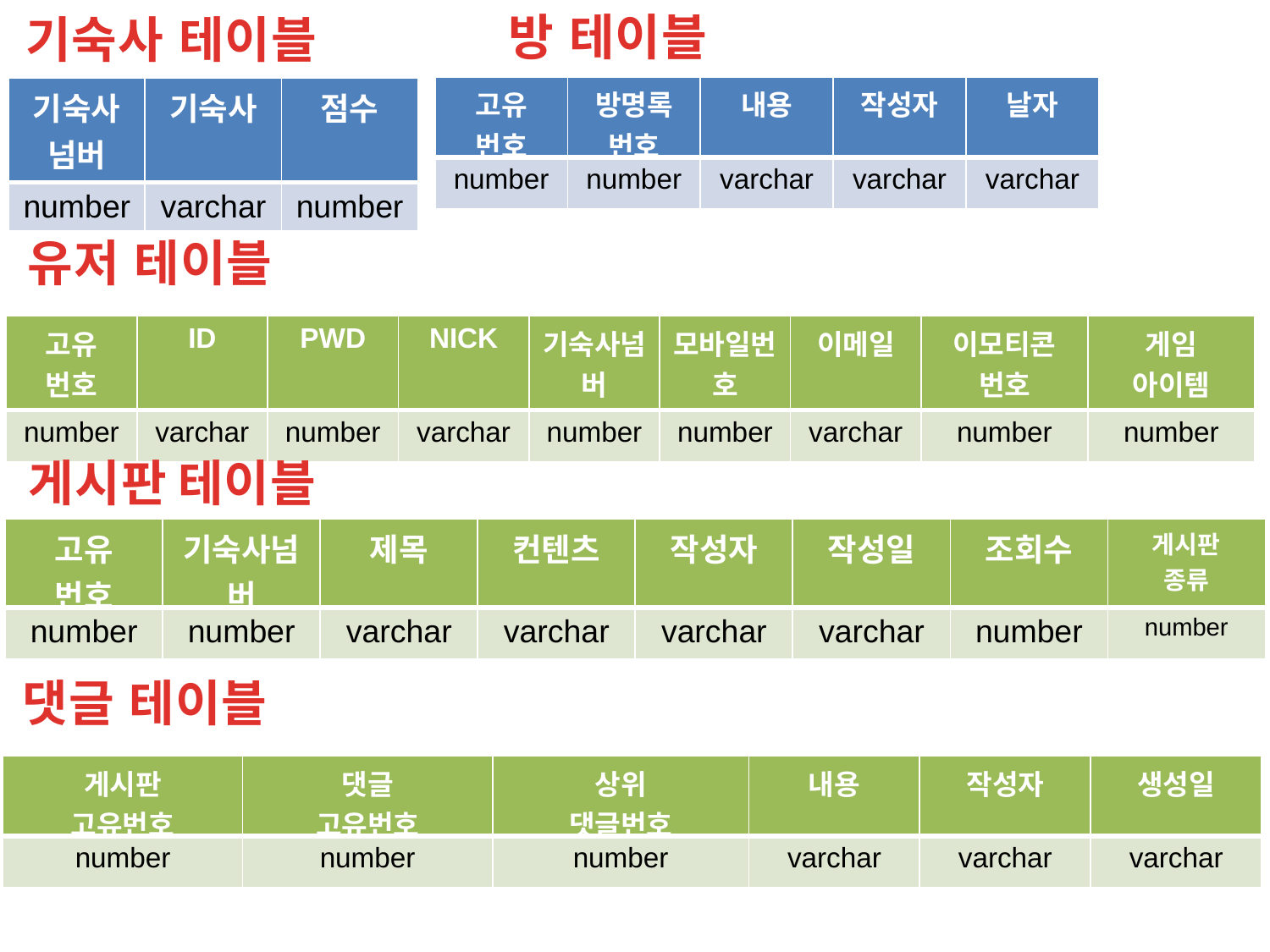

방 테이블
기숙사 테이블
| 고유 번호 | 방명록 번호 | 내용 | 작성자 | 날자 |
| --- | --- | --- | --- | --- |
| number | number | varchar | varchar | varchar |
| 기숙사 넘버 | 기숙사 | 점수 |
| --- | --- | --- |
| number | varchar | number |
유저 테이블
| 고유 번호 | ID | PWD | NICK | 기숙사넘버 | 모바일번호 | 이메일 | 이모티콘 번호 | 게임 아이템 |
| --- | --- | --- | --- | --- | --- | --- | --- | --- |
| number | varchar | number | varchar | number | number | varchar | number | number |
게시판 테이블
| 고유 번호 | 기숙사넘버 | 제목 | 컨텐츠 | 작성자 | 작성일 | 조회수 | 게시판 종류 |
| --- | --- | --- | --- | --- | --- | --- | --- |
| number | number | varchar | varchar | varchar | varchar | number | number |
댓글 테이블
| 게시판 고유번호 | 댓글 고유번호 | 상위 댓글번호 | 내용 | 작성자 | 생성일 |
| --- | --- | --- | --- | --- | --- |
| number | number | number | varchar | varchar | varchar |